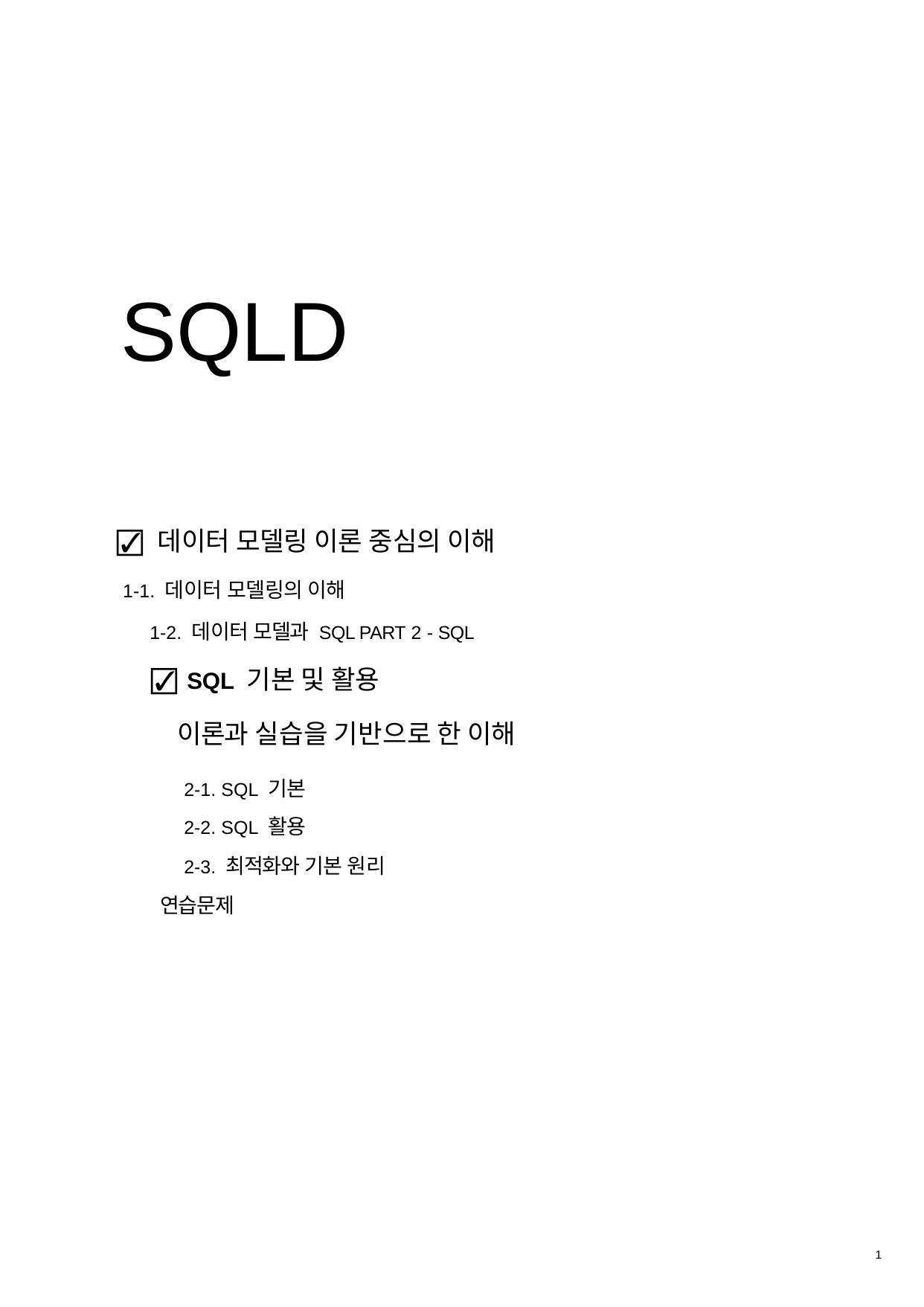

SQLD

☑ 데이터 모델링 이론 중심의 이해
1-1. 데이터 모델링의 이해
1-2. 데이터 모델과 SQL PART 2 - SQL
☑ SQL 기본 및 활용
이론과 실습을 기반으로 한 이해
2-1. SQL 기본
2-2. SQL 활용
2-3. 최적화와 기본 원리
 연습문제
1